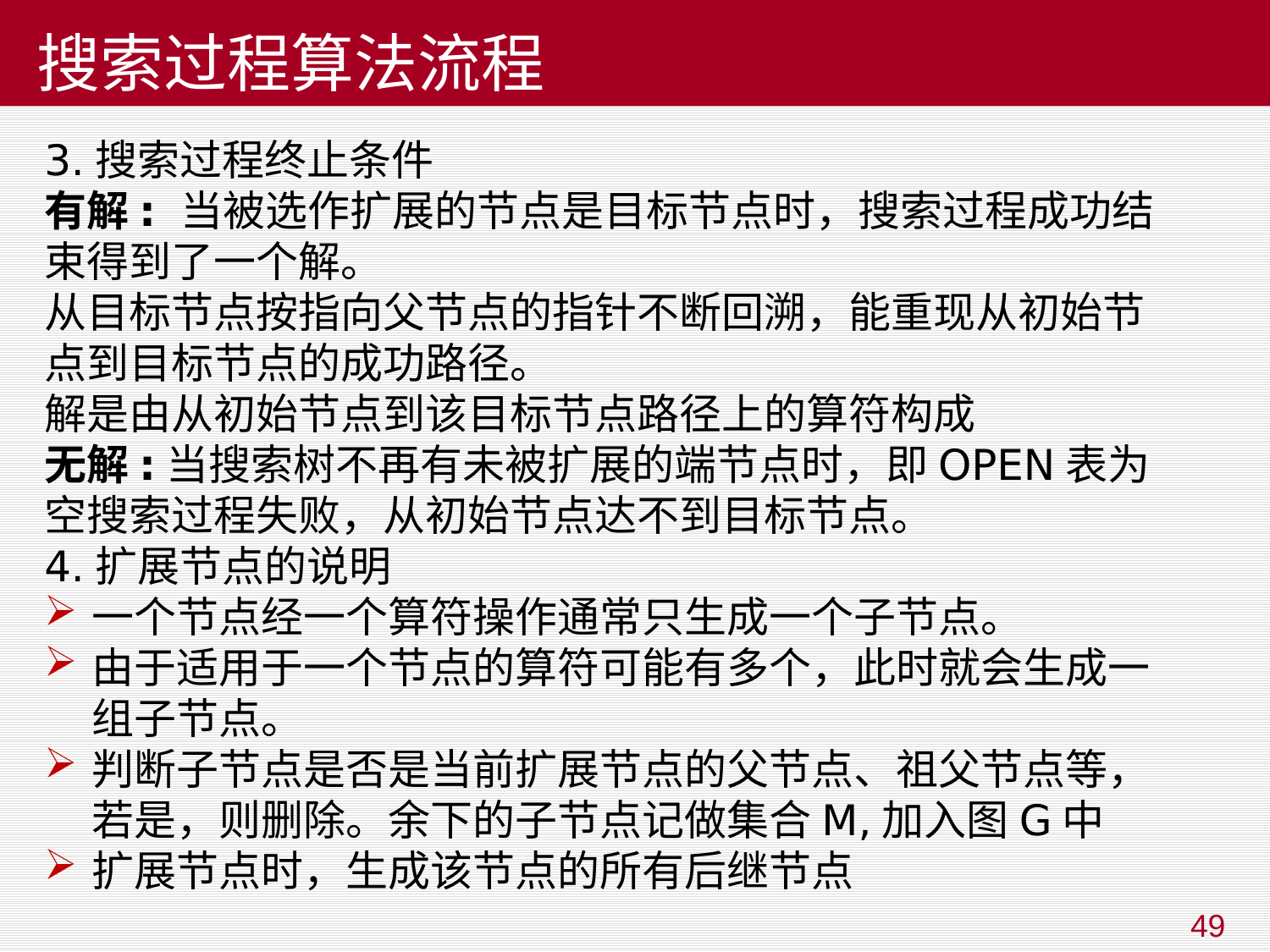

# 搜索过程算法流程

3.搜索过程终止条件
有解: 当被选作扩展的节点是目标节点时，搜索过程成功结束得到了一个解。
从目标节点按指向父节点的指针不断回溯，能重现从初始节点到目标节点的成功路径。
解是由从初始节点到该目标节点路径上的算符构成
无解:当搜索树不再有未被扩展的端节点时，即OPEN表为空搜索过程失败，从初始节点达不到目标节点。
4.扩展节点的说明
一个节点经一个算符操作通常只生成一个子节点。
由于适用于一个节点的算符可能有多个，此时就会生成一组子节点。
判断子节点是否是当前扩展节点的父节点、祖父节点等，若是，则删除。余下的子节点记做集合M,加入图G中
扩展节点时，生成该节点的所有后继节点
49